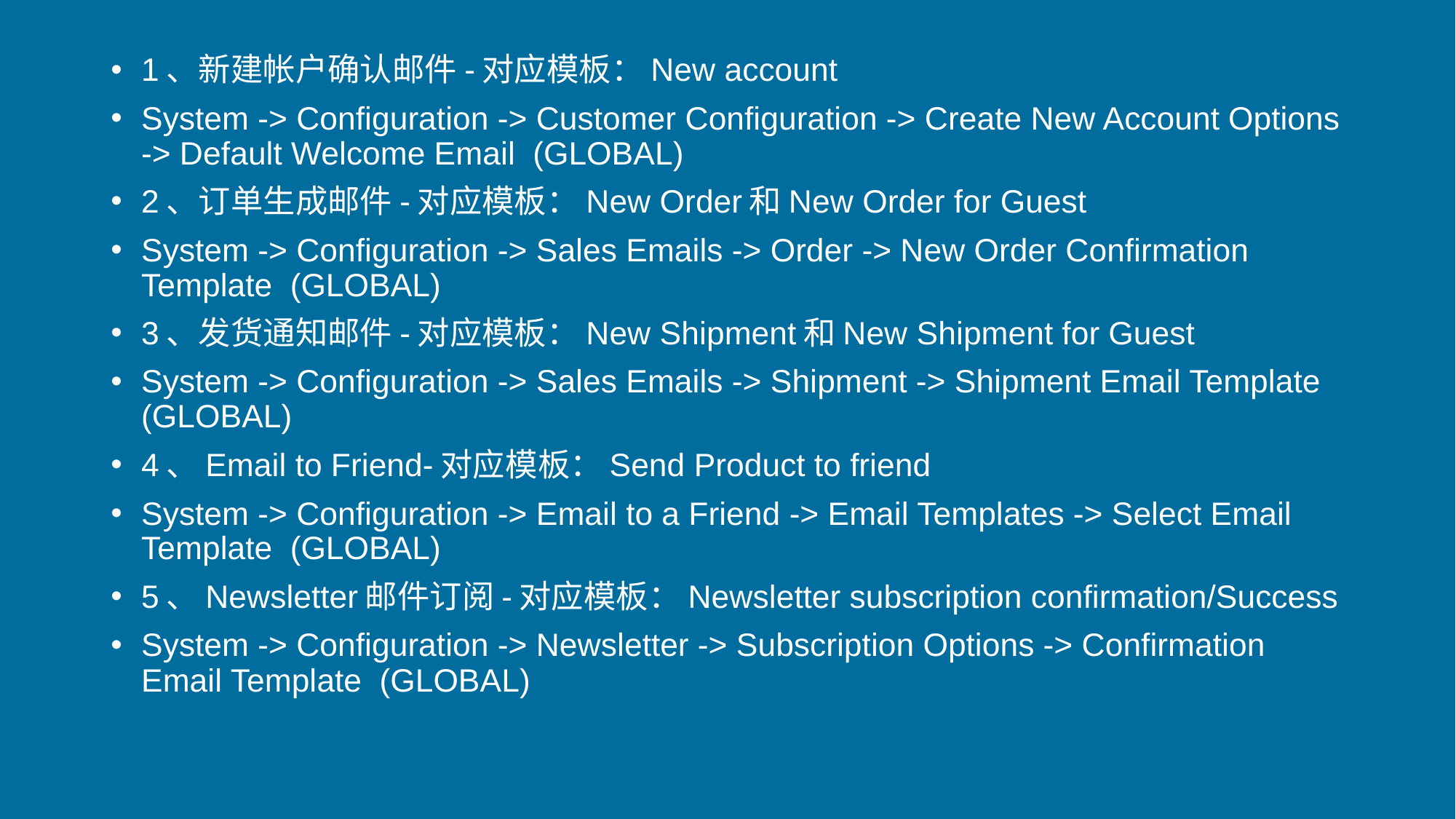

1、新建帐户确认邮件-对应模板：New account
System -> Configuration -> Customer Configuration -> Create New Account Options -> Default Welcome Email  (GLOBAL)
2、订单生成邮件-对应模板：New Order和New Order for Guest
System -> Configuration -> Sales Emails -> Order -> New Order Confirmation Template  (GLOBAL)
3、发货通知邮件-对应模板：New Shipment和New Shipment for Guest
System -> Configuration -> Sales Emails -> Shipment -> Shipment Email Template (GLOBAL)
4、Email to Friend-对应模板：Send Product to friend
System -> Configuration -> Email to a Friend -> Email Templates -> Select Email Template  (GLOBAL)
5、Newsletter邮件订阅-对应模板：Newsletter subscription confirmation/Success
System -> Configuration -> Newsletter -> Subscription Options -> Confirmation Email Template  (GLOBAL)